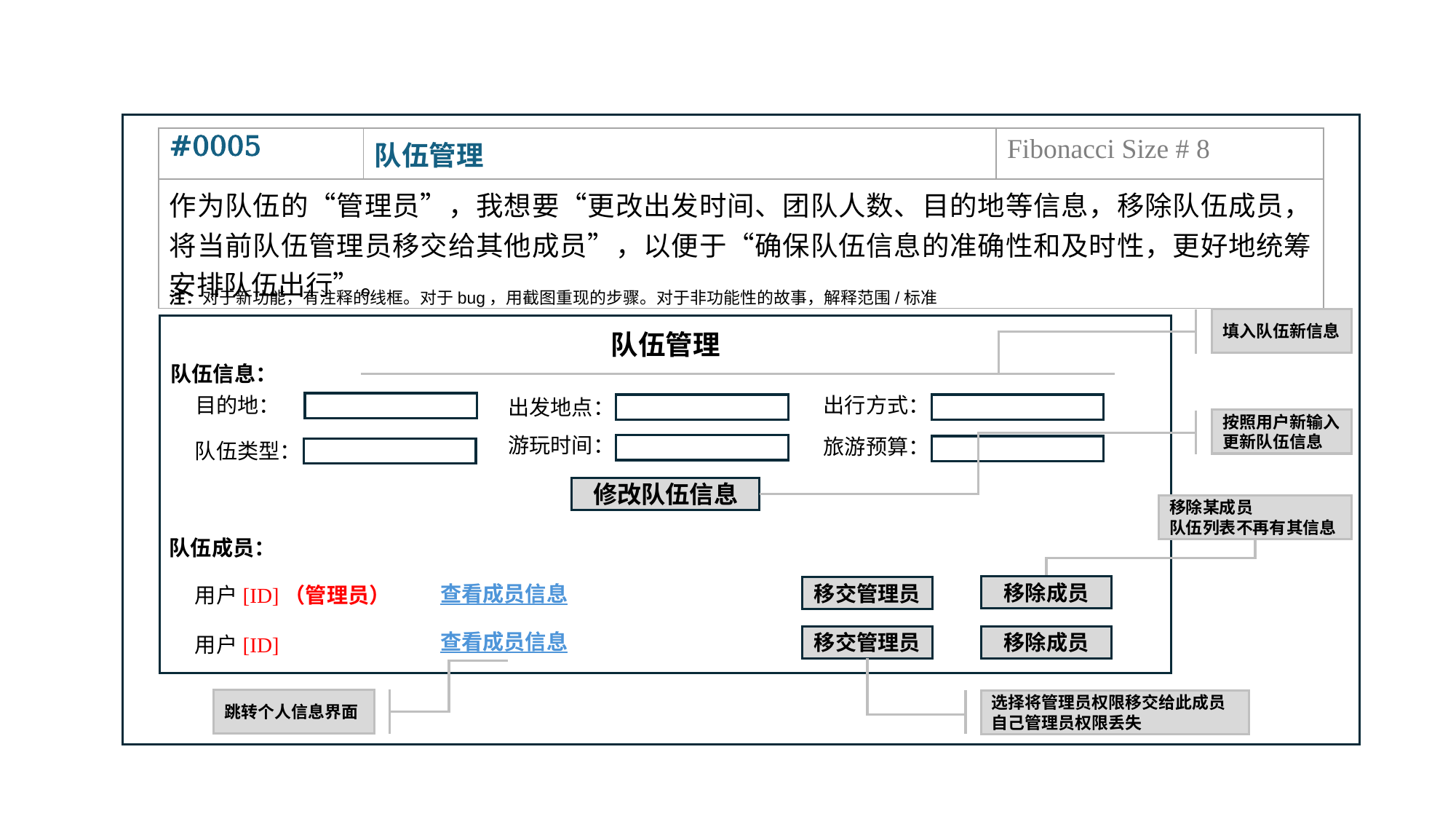

| #0005 | 队伍管理 | Fibonacci Size # 8 |
| --- | --- | --- |
| 作为队伍的“管理员”，我想要“更改出发时间、团队人数、目的地等信息，移除队伍成员，将当前队伍管理员移交给其他成员”，以便于“确保队伍信息的准确性和及时性，更好地统筹安排队伍出行”。 |  |  |
注：对于新功能，有注释的线框。对于bug，用截图重现的步骤。对于非功能性的故事，解释范围/标准
填入队伍新信息

队伍管理
队伍信息：
目的地：
出行方式：
出发地点：

按照用户新输入更新队伍信息
游玩时间：
旅游预算：
队伍类型：

修改队伍信息
移除某成员
队伍列表不再有其信息
队伍成员：
查看成员信息
移除成员
用户[ID]（管理员）
移交管理员
查看成员信息
用户[ID]

移交管理员
移除成员
跳转个人信息界面
选择将管理员权限移交给此成员
自己管理员权限丢失